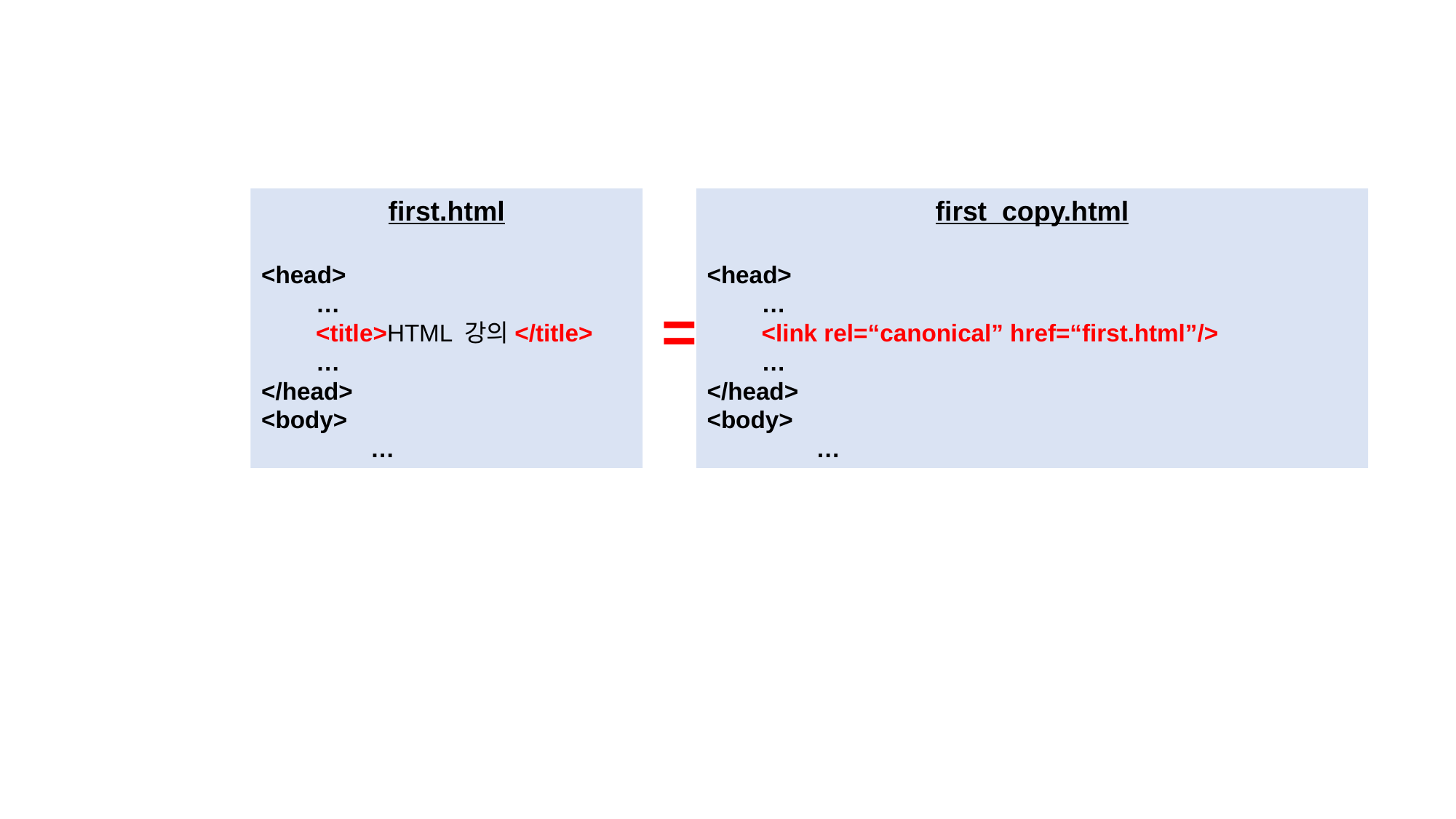

first.html

<head>
…
<title>HTML 강의</title>
…
</head>
<body>
	…
first_copy.html

<head>
…
<link rel=“canonical” href=“first.html”/>
…
</head>
<body>
	…
=